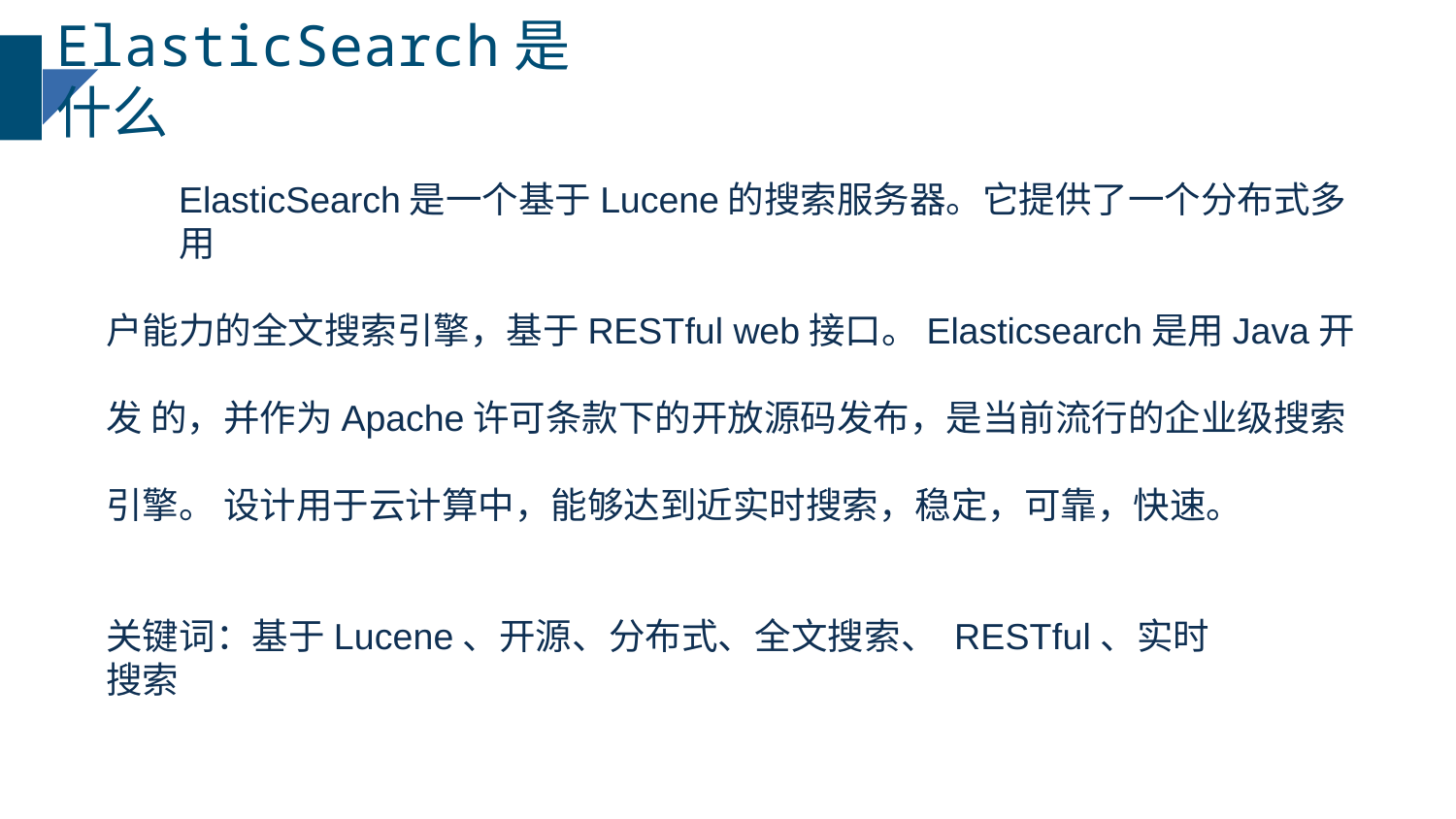

# ElasticSearch是什么
ElasticSearch是一个基于Lucene的搜索服务器。它提供了一个分布式多用
户能力的全文搜索引擎，基于RESTful web接口。Elasticsearch是用Java开发 的，并作为Apache许可条款下的开放源码发布，是当前流行的企业级搜索引擎。 设计用于云计算中，能够达到近实时搜索，稳定，可靠，快速。
关键词：基于Lucene、开源、分布式、全文搜索、 RESTful、实时搜索